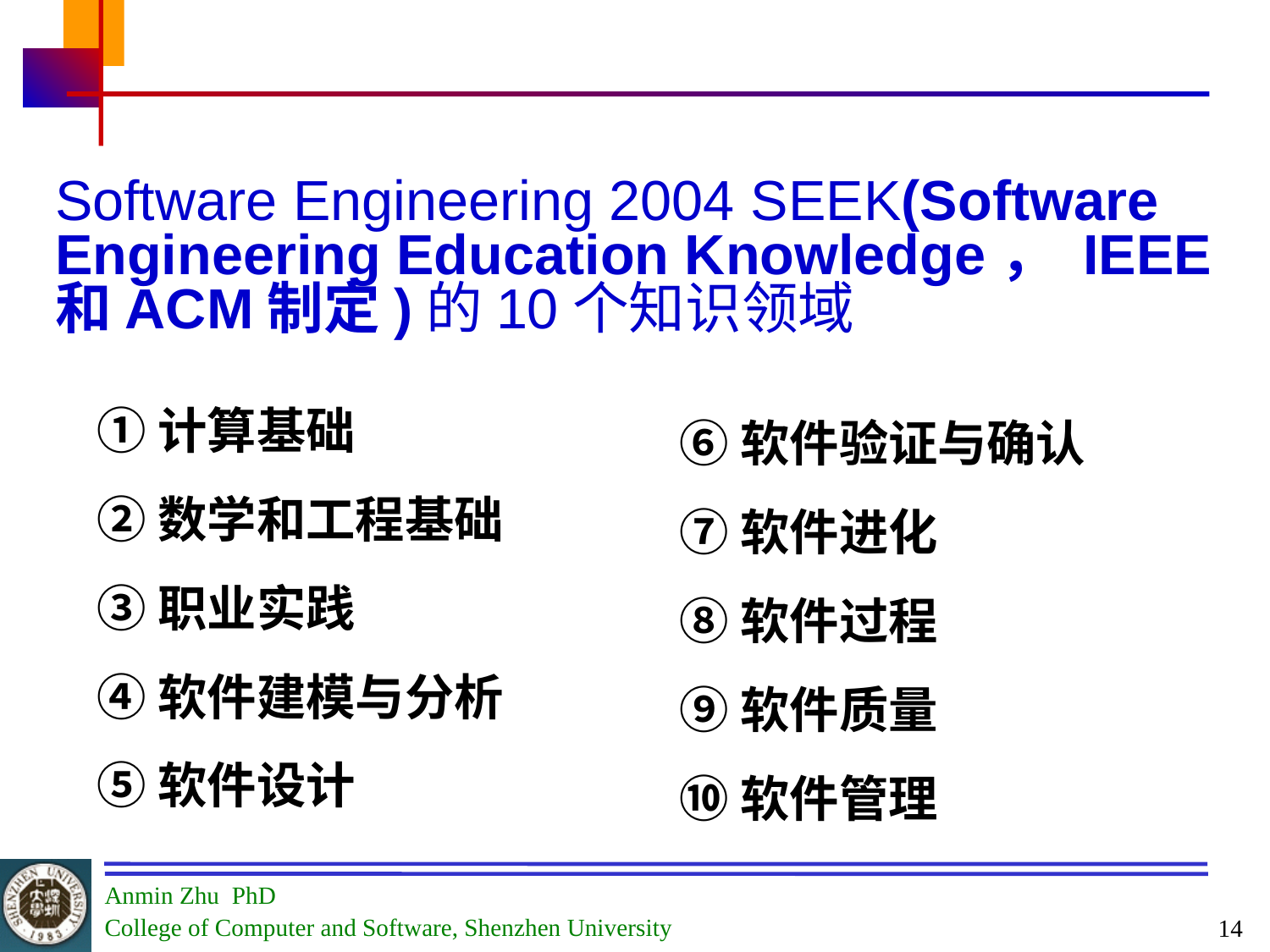

Software Engineering 2004 SEEK(Software Engineering Education Knowledge， IEEE和ACM制定)的10个知识领域

①计算基础
②数学和工程基础
③职业实践
④软件建模与分析
⑤软件设计
⑥软件验证与确认
⑦软件进化
⑧软件过程
⑨软件质量
⑩软件管理